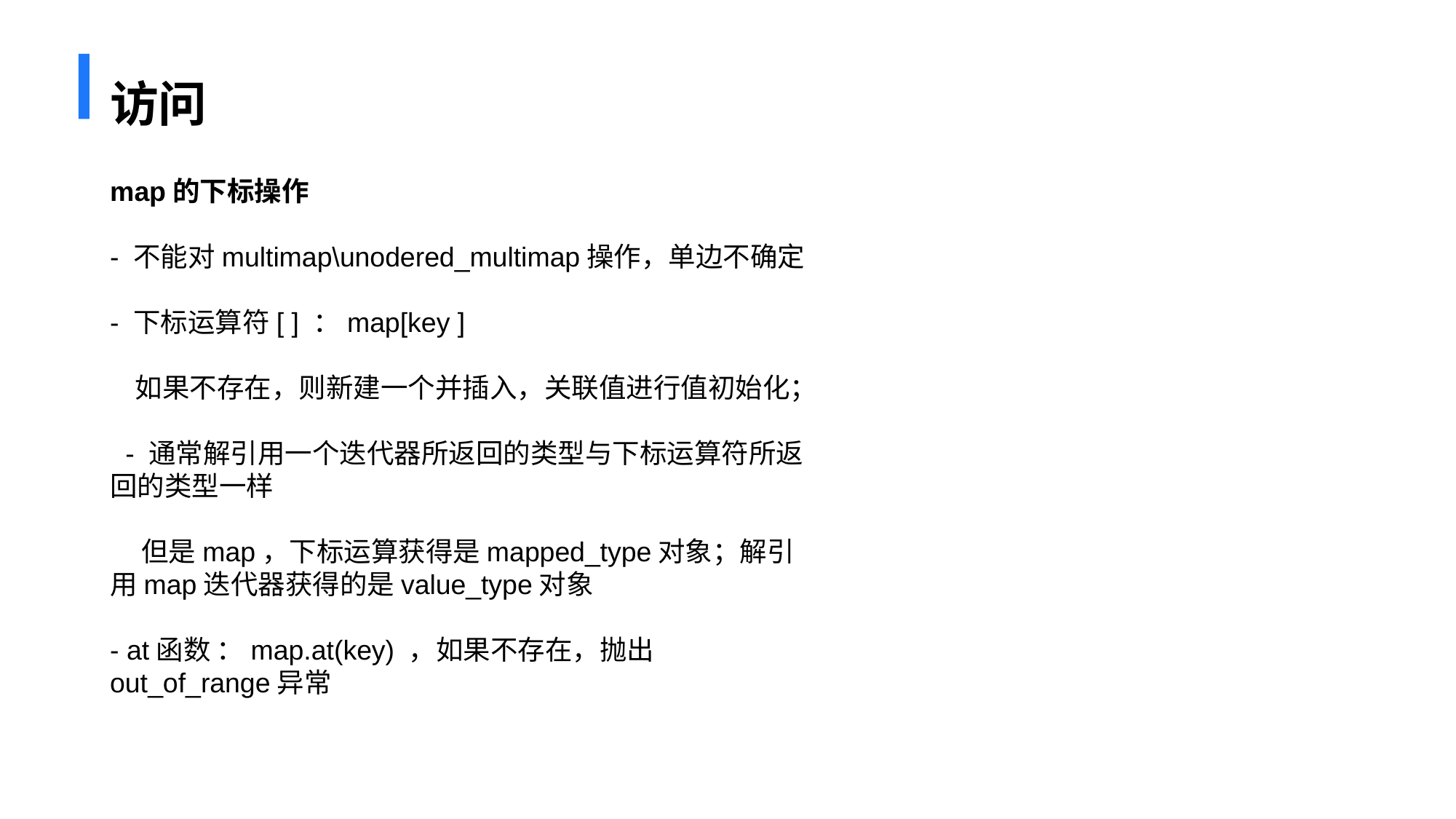

# 访问
map的下标操作

- 不能对multimap\unodered_multimap操作，单边不确定

- 下标运算符[ ] ：map[key ]

   如果不存在，则新建一个并插入，关联值进行值初始化；

  - 通常解引用一个迭代器所返回的类型与下标运算符所返回的类型一样

    但是map，下标运算获得是mapped_type对象；解引用map迭代器获得的是value_type对象

- at函数 ：map.at(key) ，如果不存在，抛出out_of_range异常